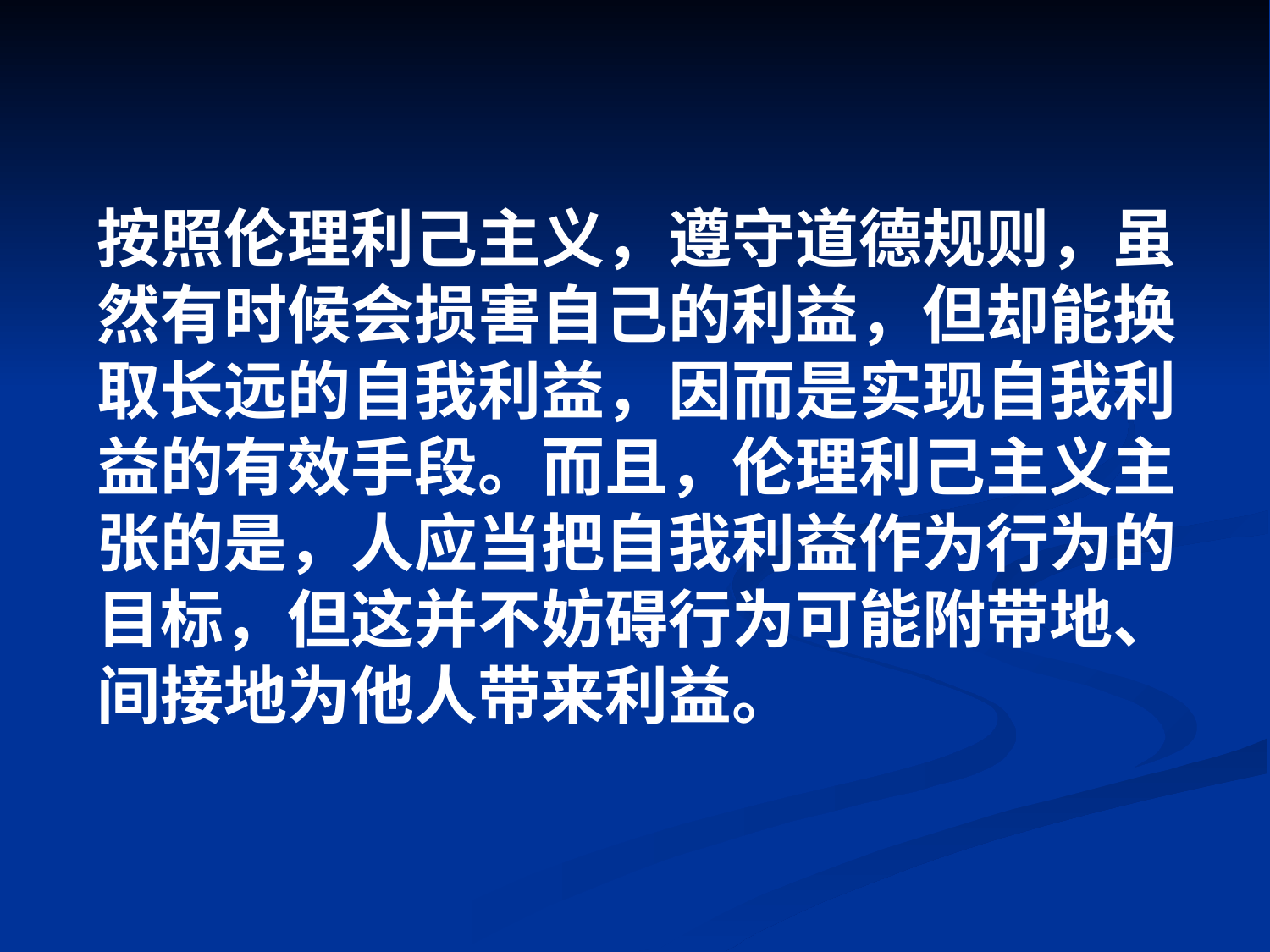

按照伦理利己主义，遵守道德规则，虽然有时候会损害自己的利益，但却能换取长远的自我利益，因而是实现自我利益的有效手段。而且，伦理利己主义主张的是，人应当把自我利益作为行为的目标，但这并不妨碍行为可能附带地、间接地为他人带来利益。